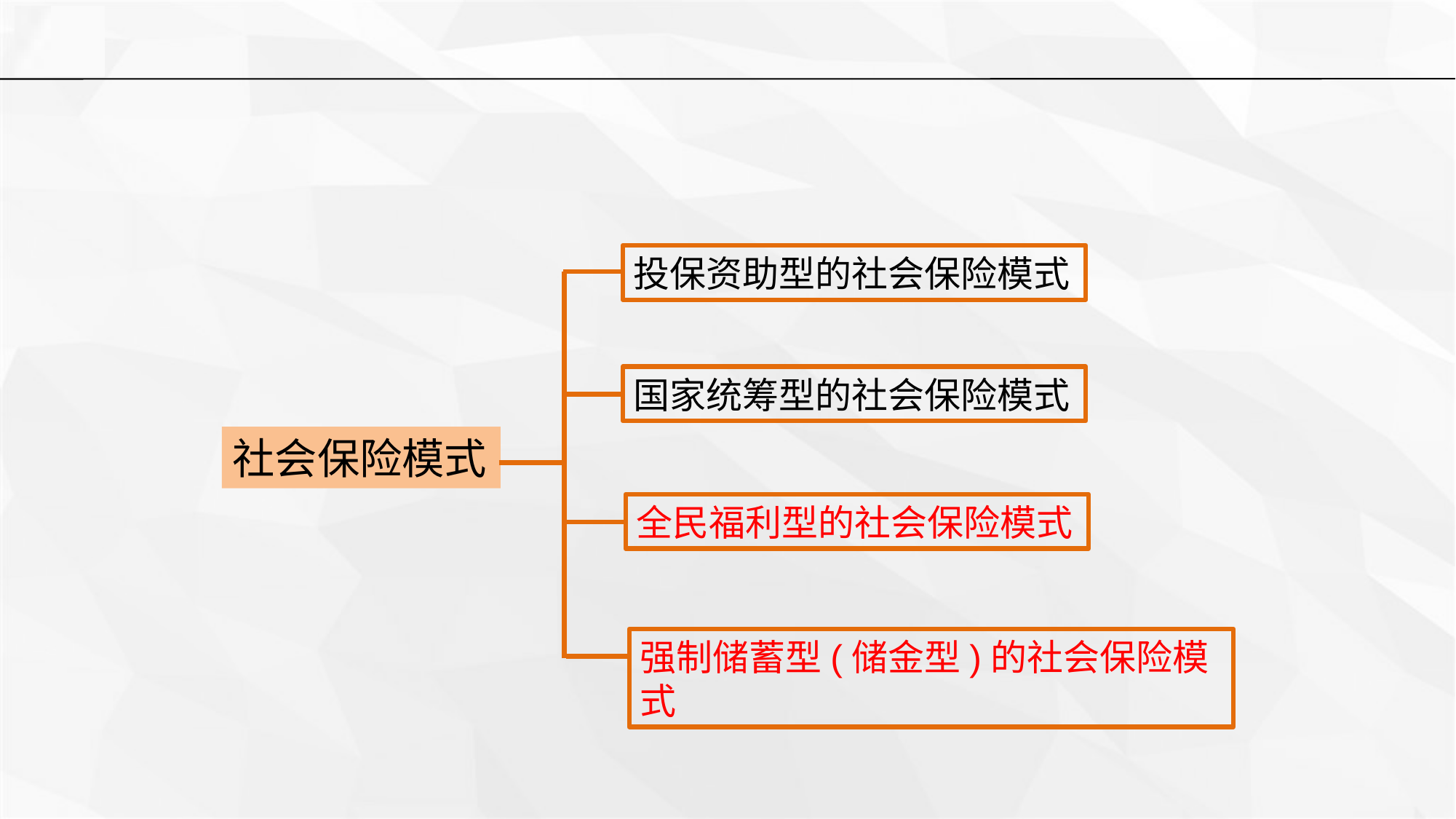

投保资助型的社会保险模式
国家统筹型的社会保险模式
社会保险模式
强制储蓄型(储金型)的社会保险模式
全民福利型的社会保险模式